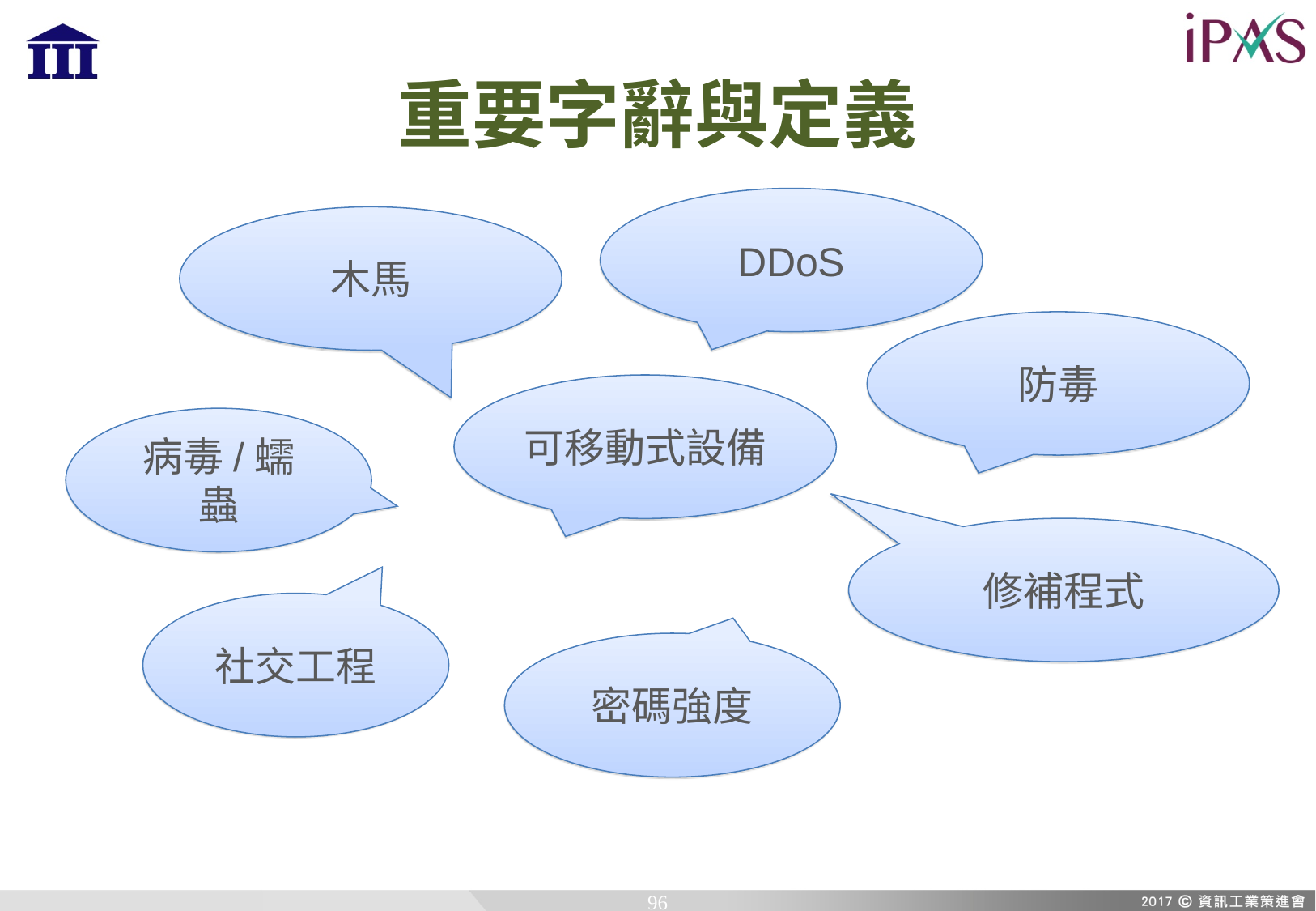

# 重要字辭與定義
DDoS
木馬
防毒
可移動式設備
病毒/蠕蟲
修補程式
社交工程
密碼強度
96